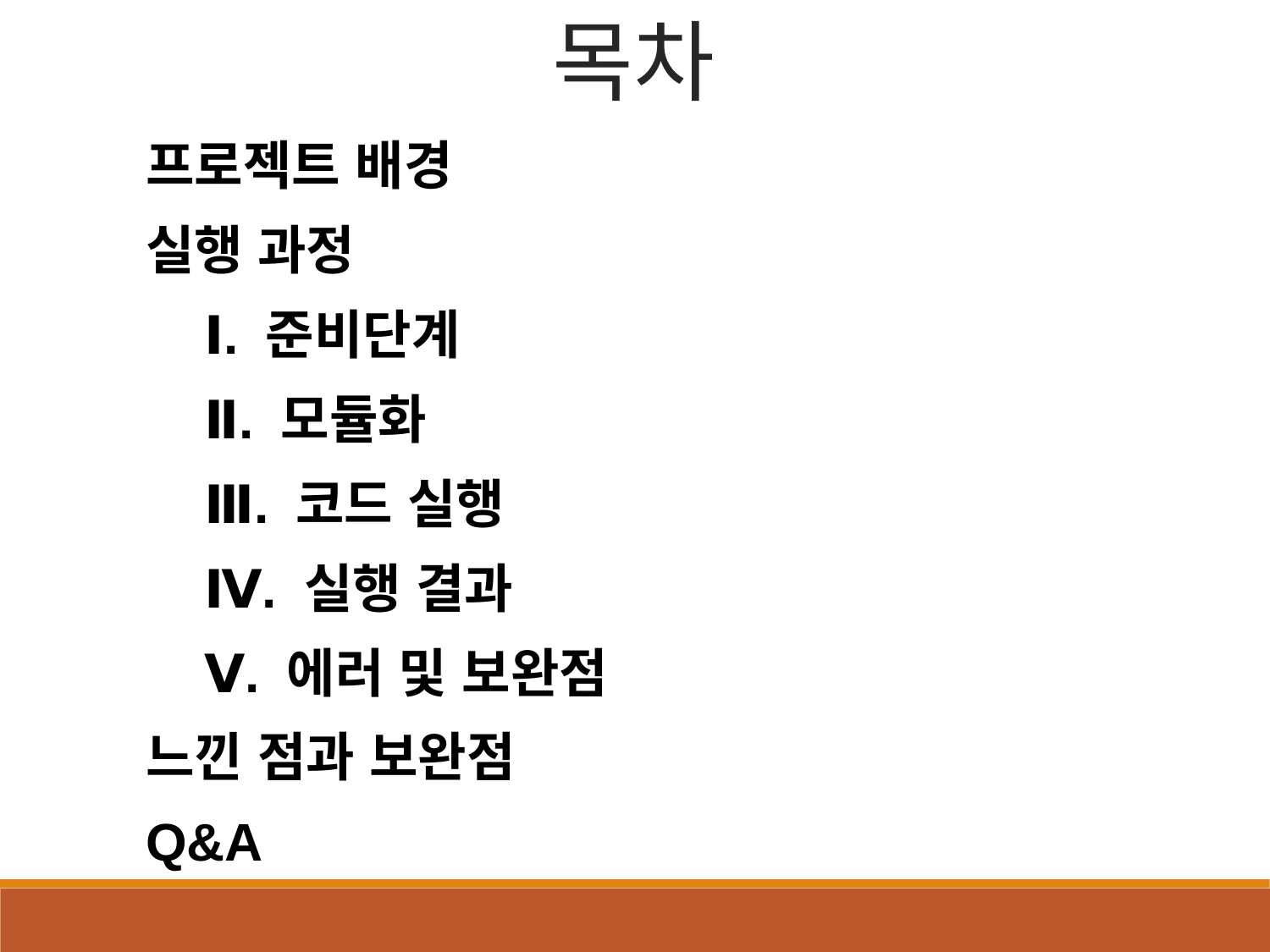

목차
프로젝트 배경
실행 과정
    Ⅰ. 준비단계
    Ⅱ. 모듈화
    Ⅲ. 코드 실행
    Ⅳ. 실행 결과
    Ⅴ. 에러 및 보완점
느낀 점과 보완점
Q&A